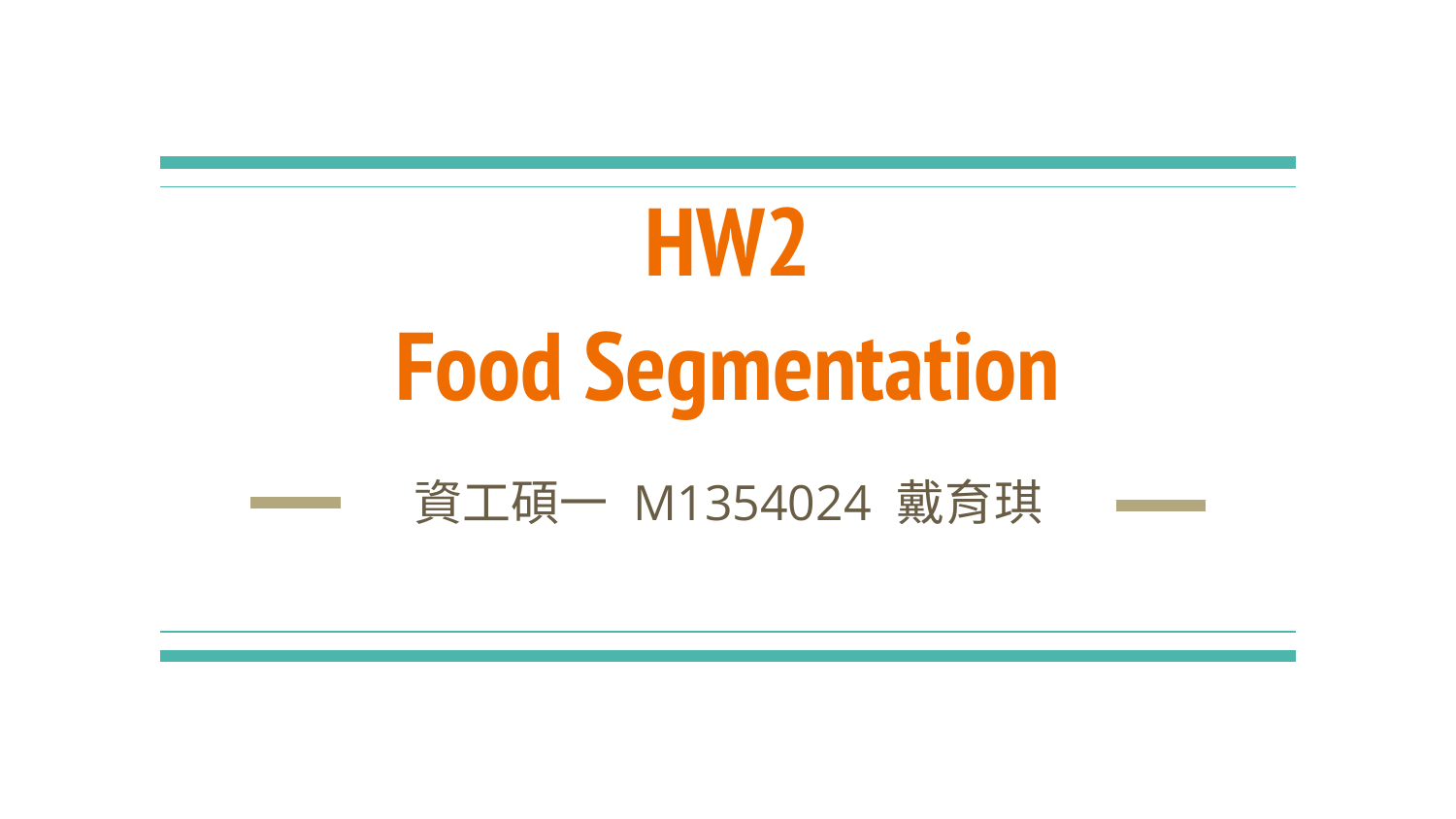

# HW2
Food Segmentation
資工碩一 M1354024 戴育琪